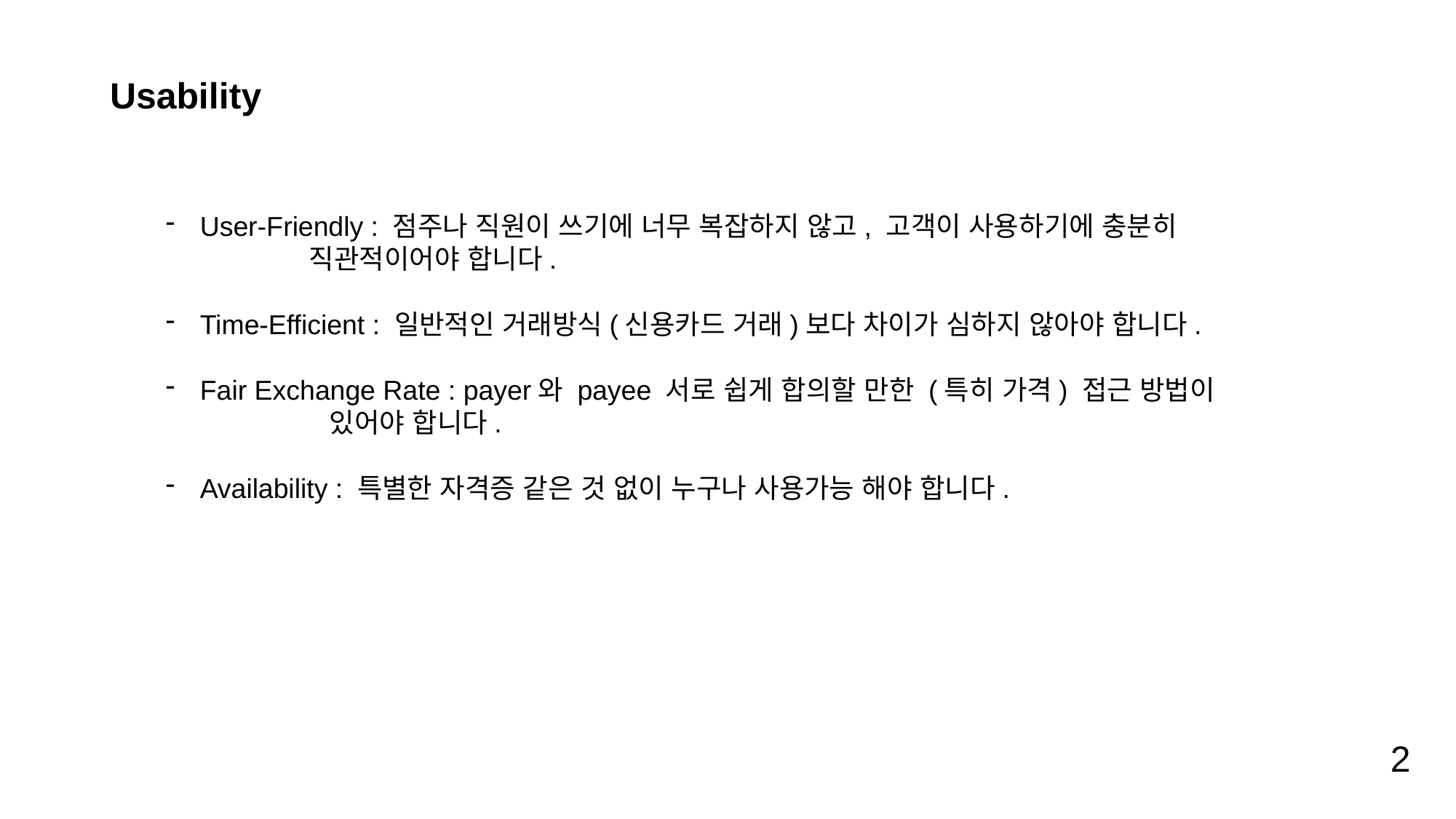

Usability
User-Friendly : 점주나 직원이 쓰기에 너무 복잡하지 않고, 고객이 사용하기에 충분히
	직관적이어야 합니다.

Time-Efficient : 일반적인 거래방식(신용카드 거래)보다 차이가 심하지 않아야 합니다.

Fair Exchange Rate : payer와 payee 서로 쉽게 합의할 만한 (특히 가격) 접근 방법이
	있어야 합니다.

Availability : 특별한 자격증 같은 것 없이 누구나 사용가능 해야 합니다.

2